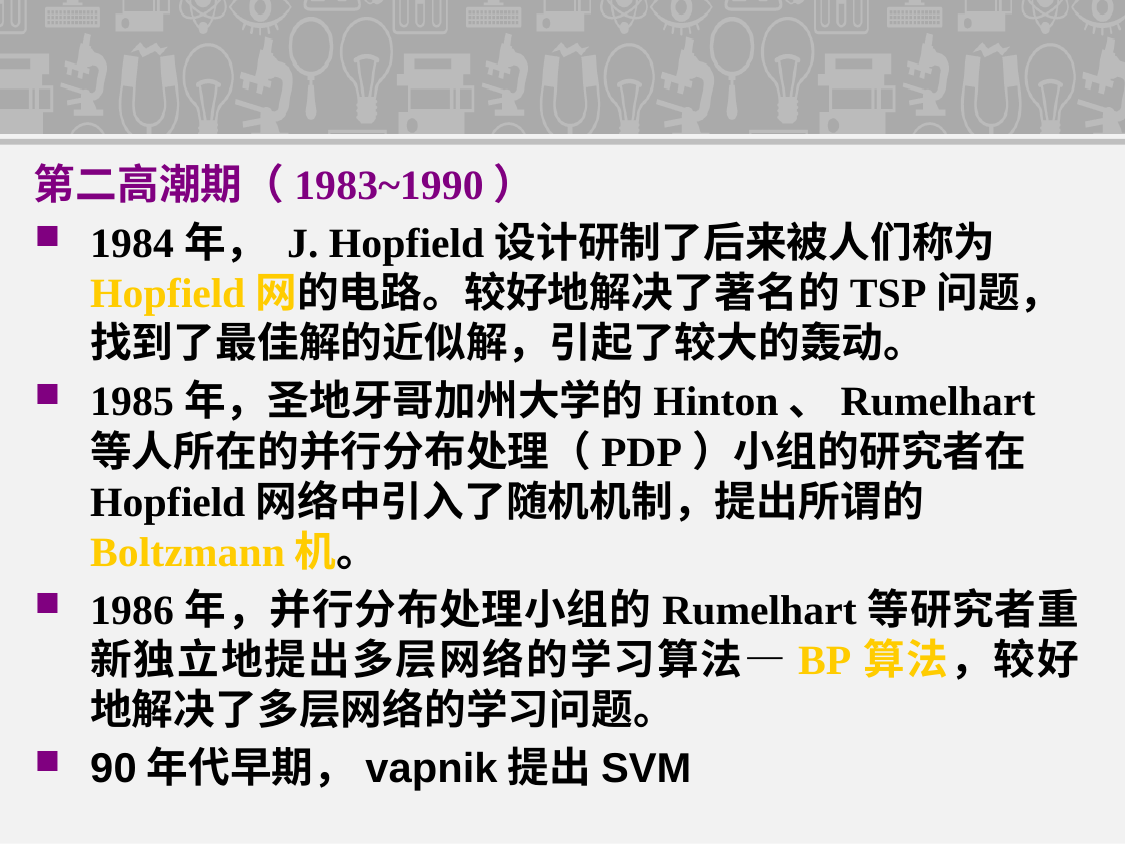

第二高潮期（1983~1990）
1984年， J. Hopfield设计研制了后来被人们称为Hopfield网的电路。较好地解决了著名的TSP问题，找到了最佳解的近似解，引起了较大的轰动。
1985年，圣地牙哥加州大学的Hinton、Rumelhart等人所在的并行分布处理（PDP）小组的研究者在Hopfield网络中引入了随机机制，提出所谓的Boltzmann机。
1986年，并行分布处理小组的Rumelhart等研究者重新独立地提出多层网络的学习算法—BP算法，较好地解决了多层网络的学习问题。
90年代早期，vapnik提出SVM